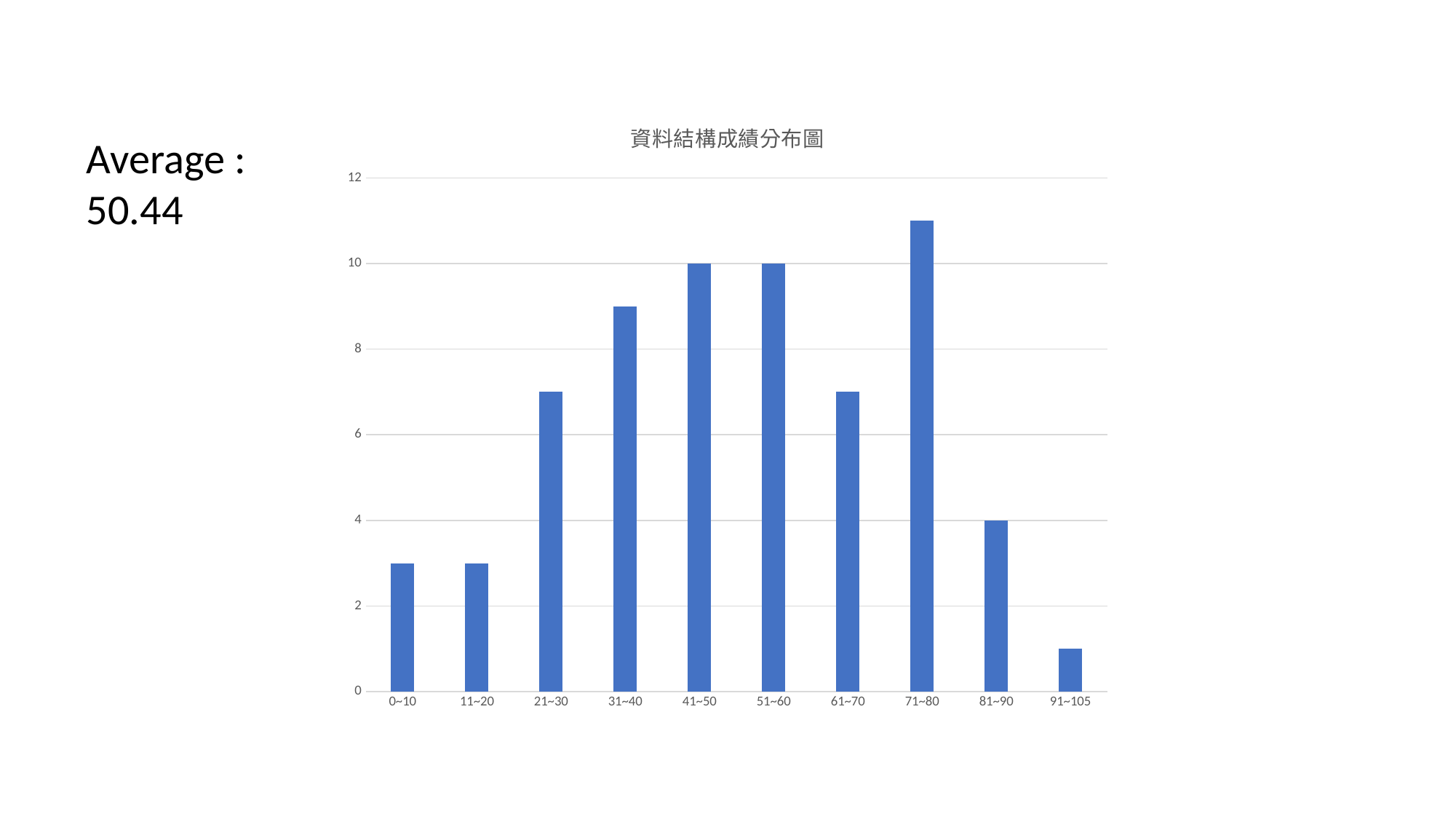

### Chart: 資料結構成績分布圖

| Category |  |
|---|---|
| 0~10 | 3.0 |
| 11~20 | 3.0 |
| 21~30 | 7.0 |
| 31~40 | 9.0 |
| 41~50 | 10.0 |
| 51~60 | 10.0 |
| 61~70 | 7.0 |
| 71~80 | 11.0 |
| 81~90 | 4.0 |
| 91~105 | 1.0 |
Average : 50.44